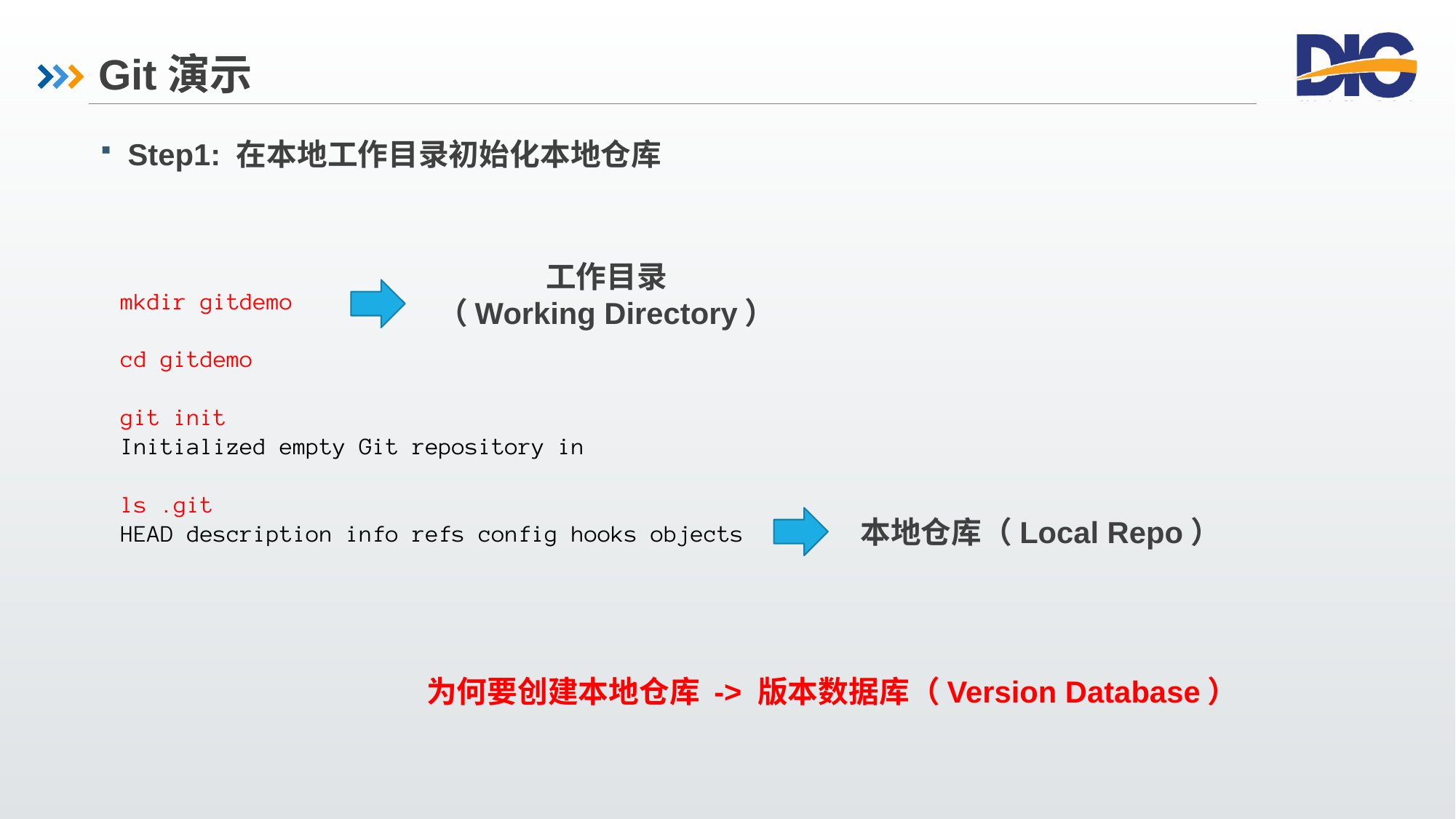

# Git演示
Step1: 在本地工作目录初始化本地仓库
工作目录
（Working Directory）
mkdir gitdemo

cd gitdemo

git init
Initialized empty Git repository in

ls .git
HEAD description info refs config hooks objects

本地仓库（Local Repo）
为何要创建本地仓库 -> 版本数据库（Version Database）